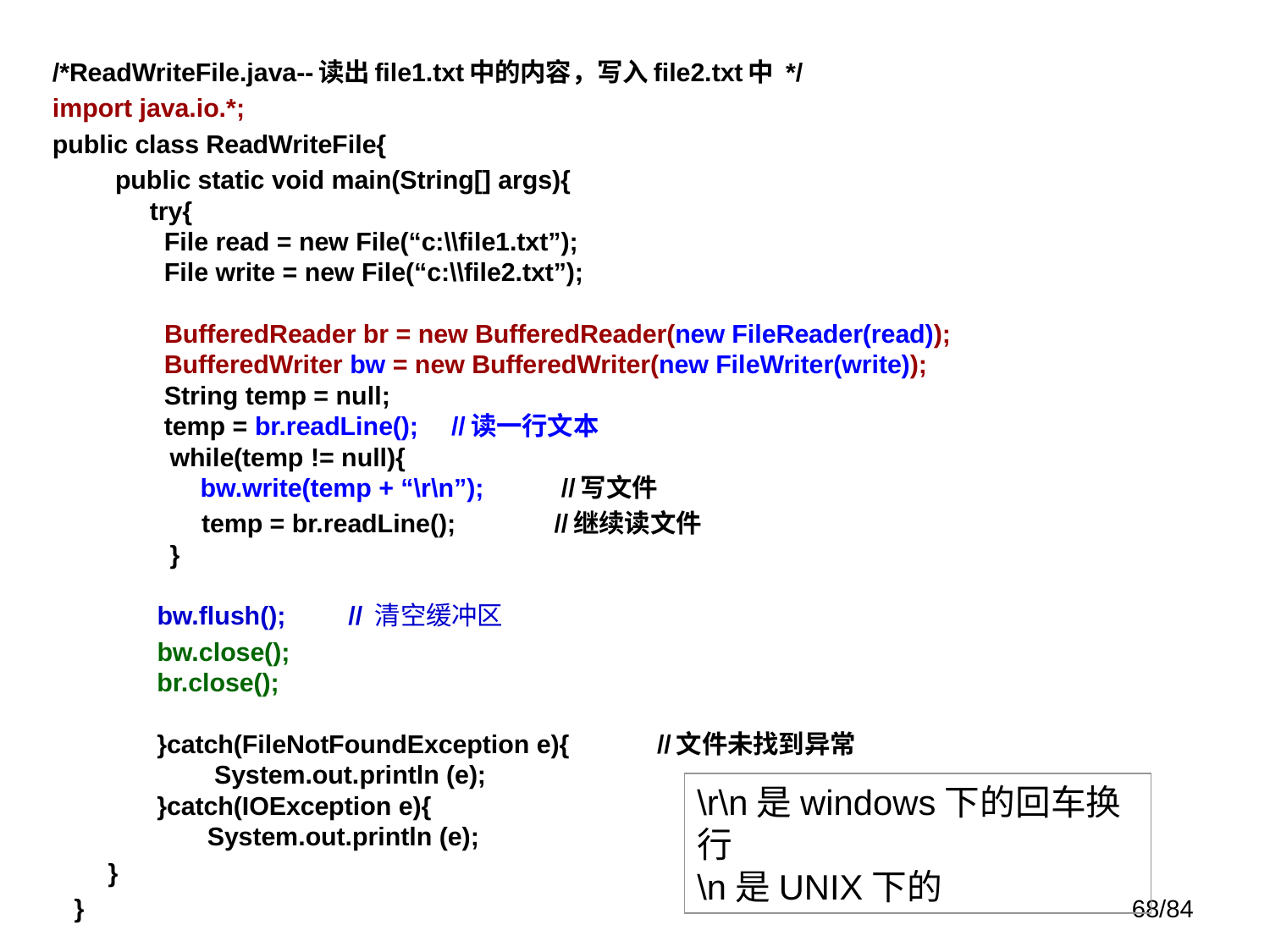

/*ReadWriteFile.java--读出file1.txt中的内容，写入file2.txt中 */
import java.io.*;
public class ReadWriteFile{
 public static void main(String[] args){
 try{
   File read = new File(“c:\\file1.txt”);
   File write = new File(“c:\\file2.txt”);
   
   BufferedReader br = new BufferedReader(new FileReader(read));
   BufferedWriter bw = new BufferedWriter(new FileWriter(write));
   String temp = null;
   temp = br.readLine();		//读一行文本
   while(temp != null){ 		    
        bw.write(temp + “\r\n”);    		 //写文件
             temp = br.readLine(); 		//继续读文件
   }
   
  bw.flush();	// 清空缓冲区
 	  bw.close();
  br.close();
   
  }catch(FileNotFoundException e){ 	//文件未找到异常
         System.out.println (e);
  }catch(IOException e){
         System.out.println (e);
}
   }

\r\n是windows下的回车换行
\n是UNIX下的
68/84